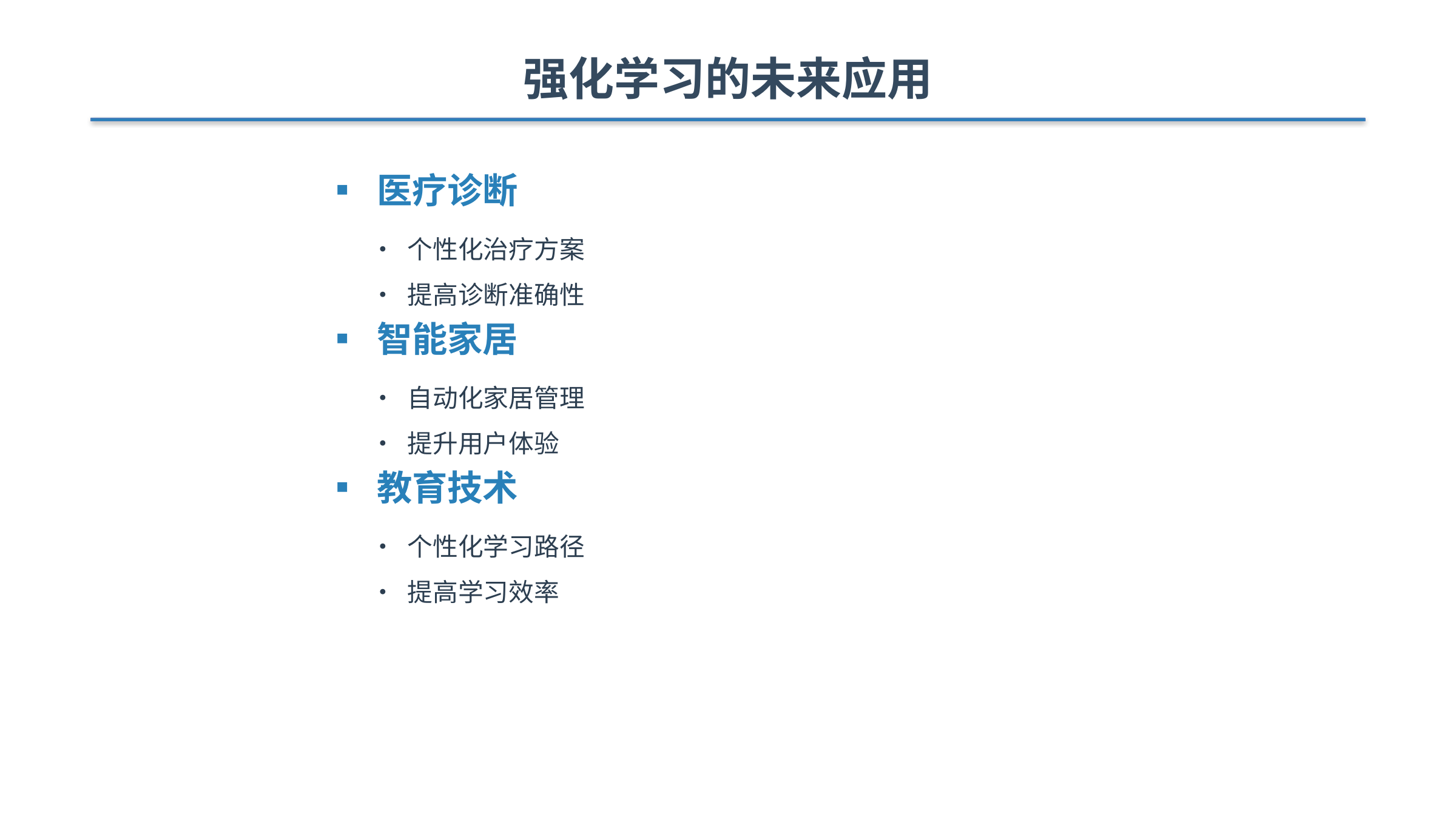

强化学习的未来应用

▪ 医疗诊断
• 个性化治疗方案
• 提高诊断准确性
▪ 智能家居
• 自动化家居管理
• 提升用户体验
▪ 教育技术
• 个性化学习路径
• 提高学习效率